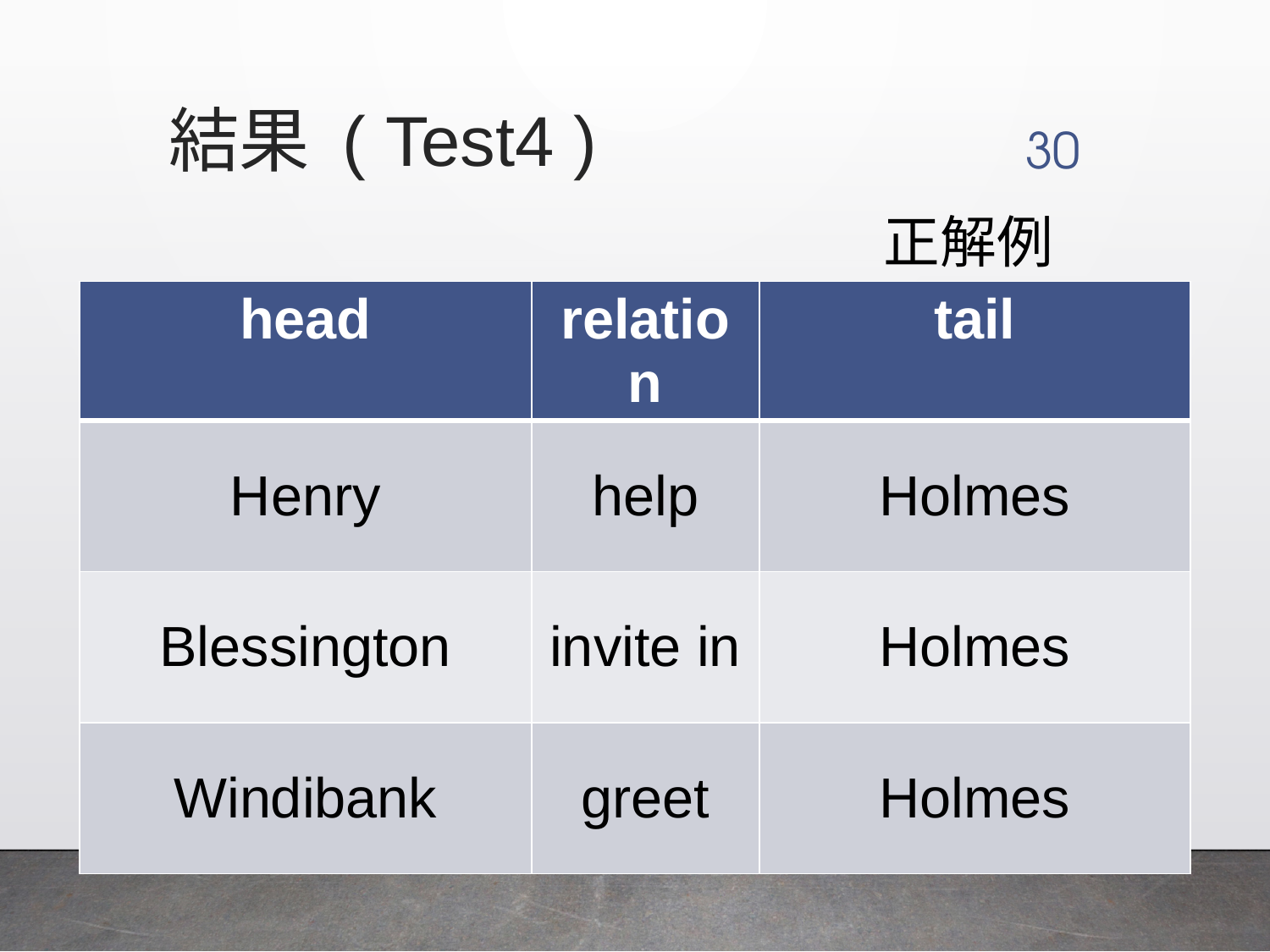

結果 ( Test4 )
30
正解例
| head | relation | tail |
| --- | --- | --- |
| Henry | help | Holmes |
| Blessington | invite in | Holmes |
| Windibank | greet | Holmes |